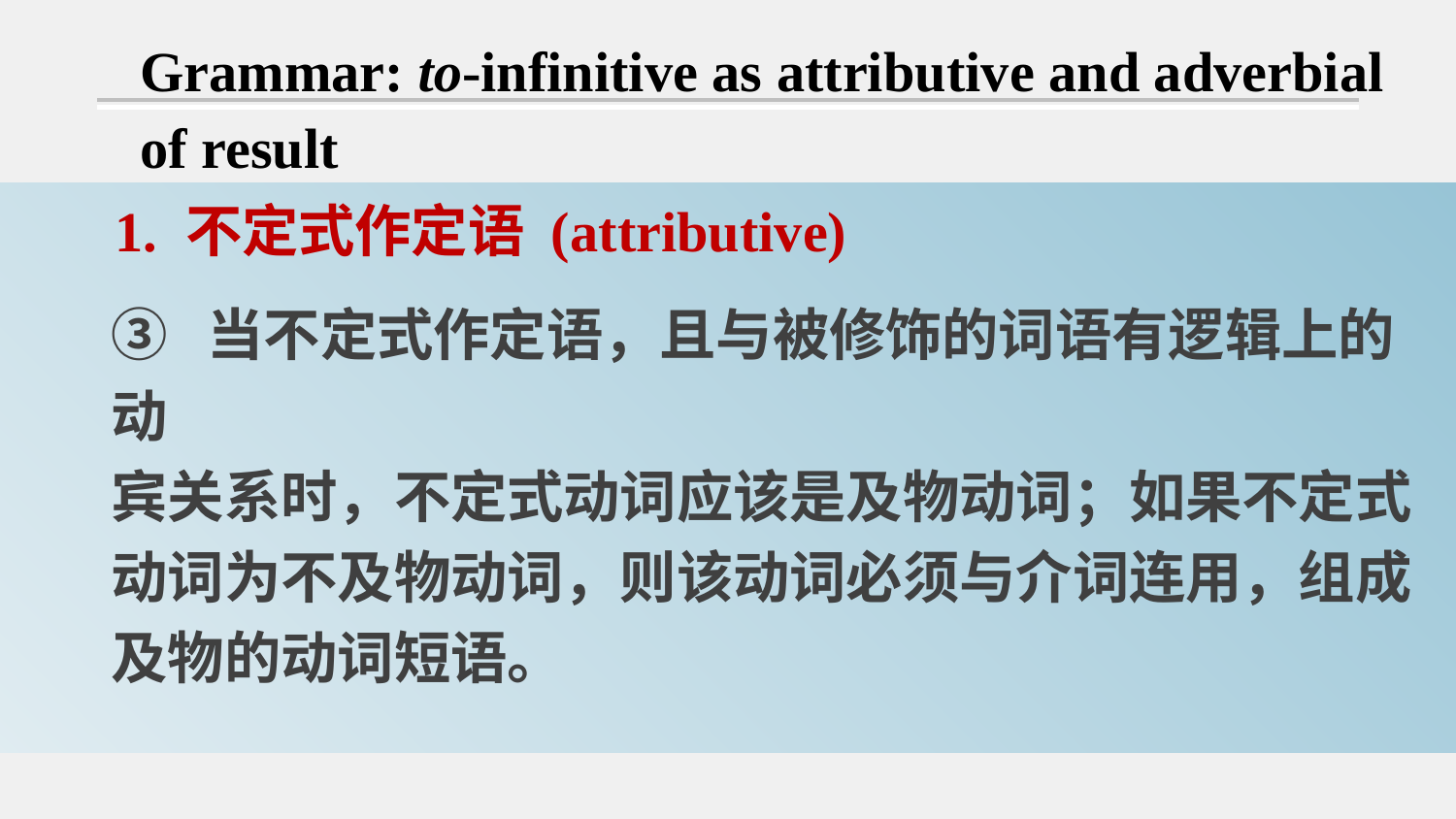

Grammar: to-infinitive as attributive and adverbial of result

1. 不定式作定语 (attributive)
③  当不定式作定语，且与被修饰的词语有逻辑上的动
宾关系时，不定式动词应该是及物动词；如果不定式
动词为不及物动词，则该动词必须与介词连用，组成
及物的动词短语。